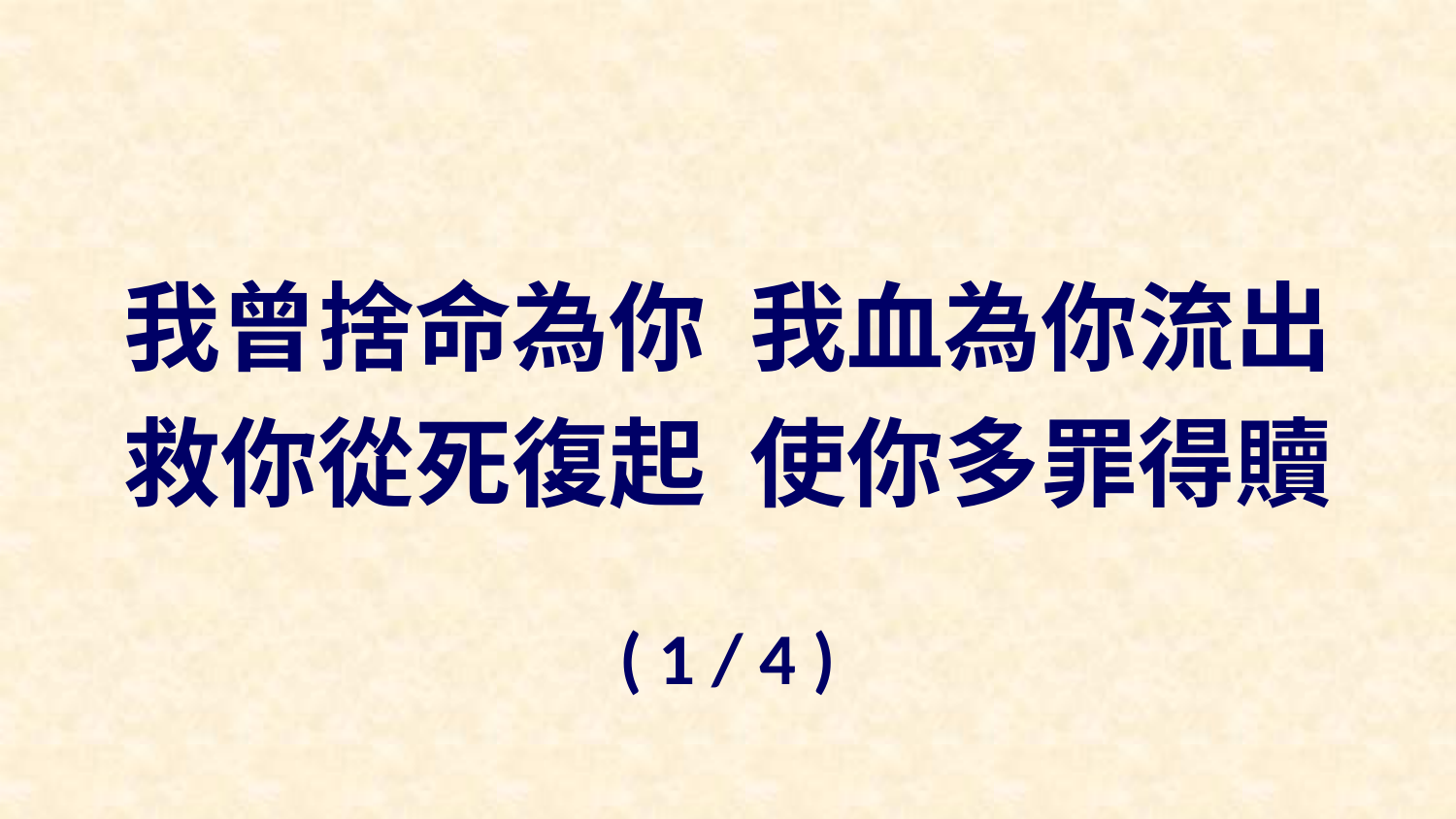

我曾捨命為你  我血為你流出
救你從死復起  使你多罪得贖
( 1 / 4 )